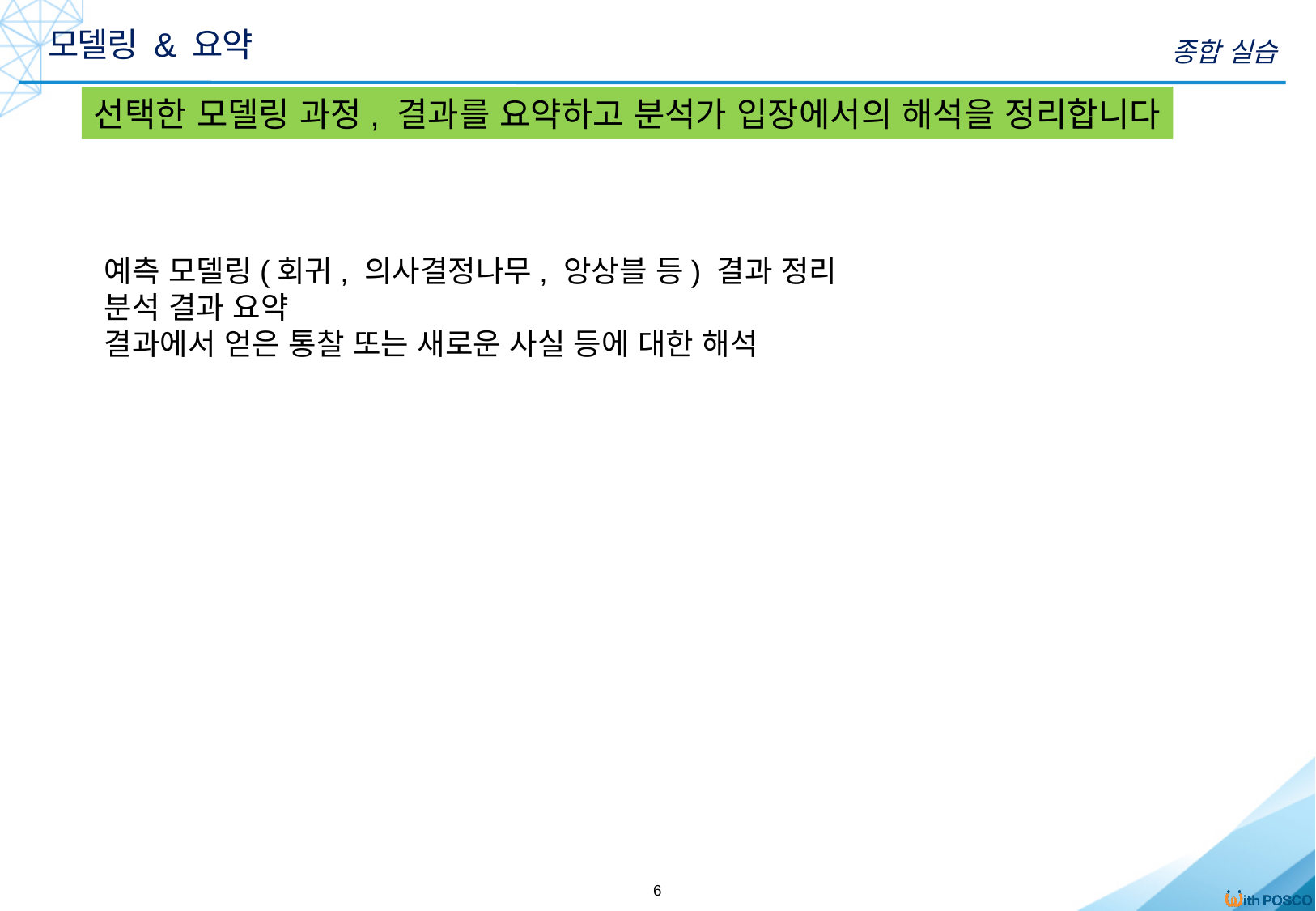

모델링 & 요약
종합 실습
선택한 모델링 과정, 결과를 요약하고 분석가 입장에서의 해석을 정리합니다
예측 모델링(회귀, 의사결정나무, 앙상블 등) 결과 정리
분석 결과 요약
결과에서 얻은 통찰 또는 새로운 사실 등에 대한 해석